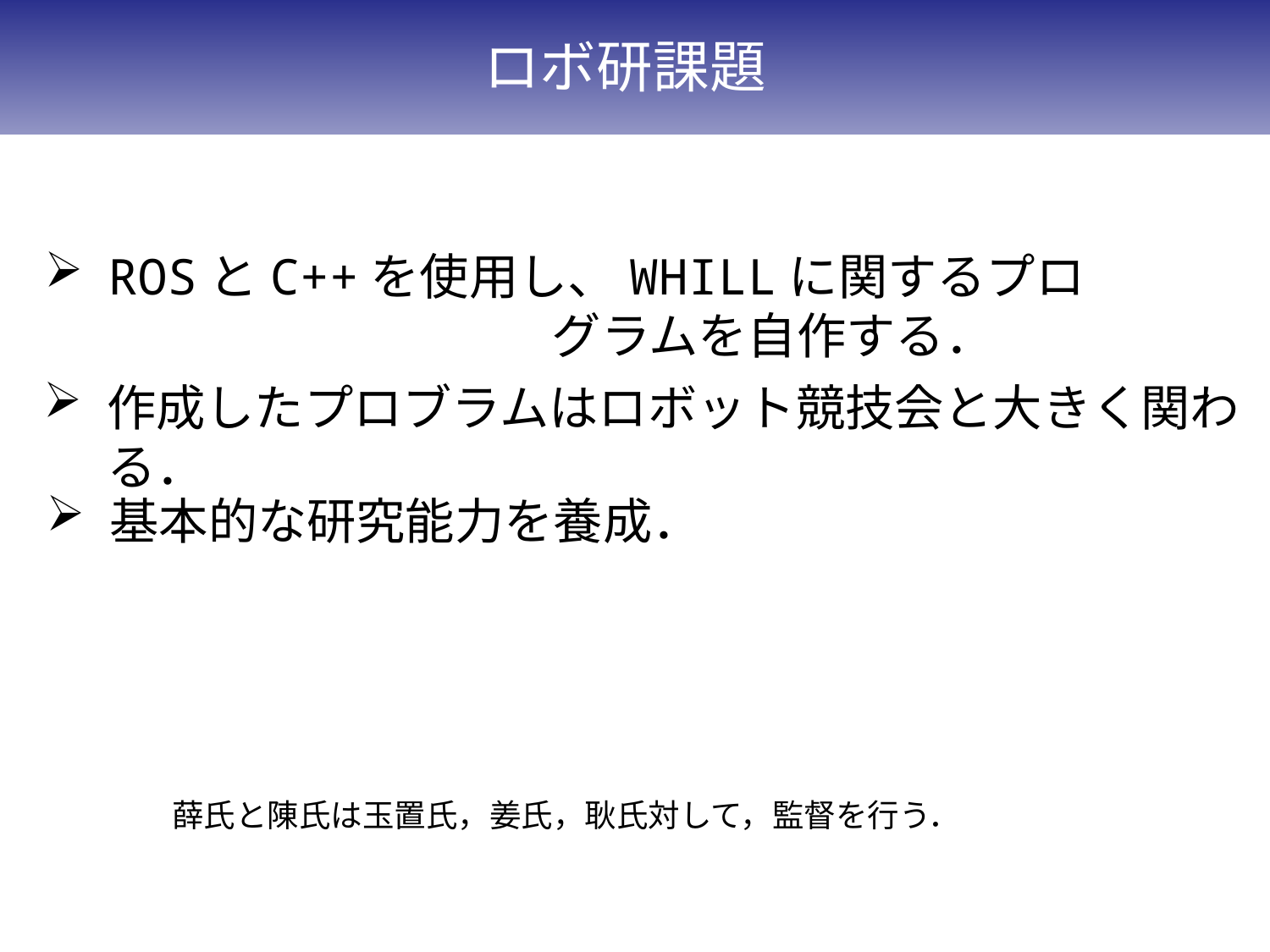

ロボ研課題
ROSとC++を使用し、WHILLに関するプロ　　　　　　　　　　　　グラムを自作する．
作成したプロブラムはロボット競技会と大きく関わる．
基本的な研究能力を養成．
薛氏と陳氏は玉置氏，姜氏，耿氏対して，監督を行う．